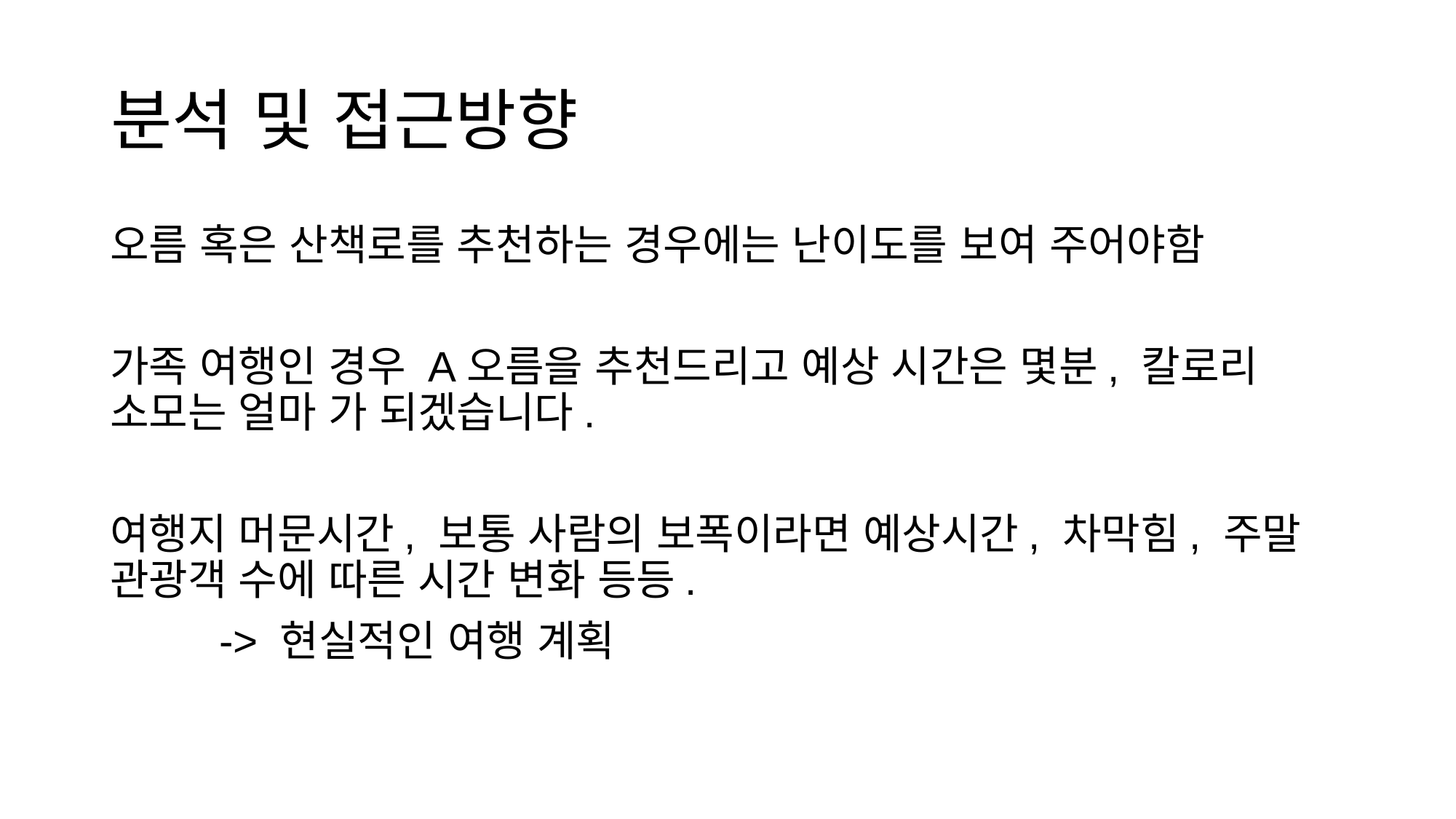

# 분석 및 접근방향
오름 혹은 산책로를 추천하는 경우에는 난이도를 보여 주어야함

가족 여행인 경우 A오름을 추천드리고 예상 시간은 몇분, 칼로리 소모는 얼마 가 되겠습니다.

여행지 머문시간, 보통 사람의 보폭이라면 예상시간, 차막힘, 주말 관광객 수에 따른 시간 변화 등등.
	-> 현실적인 여행 계획